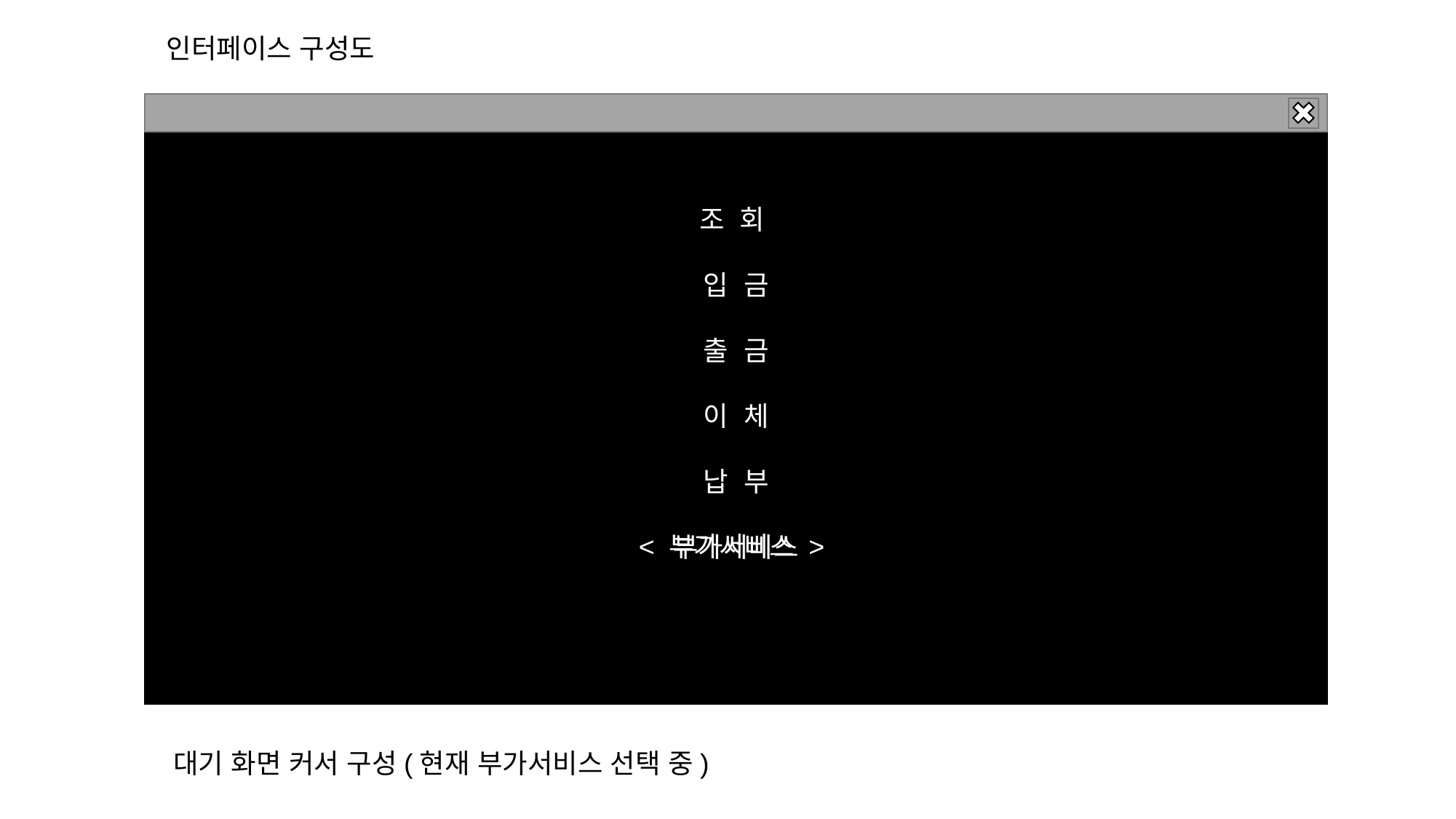

인터페이스 구성도

조  회

입  금

출  금

이  체

납  부

부가서비스

< 부가서비스 >
대기 화면 커서 구성(현재 부가서비스 선택 중)